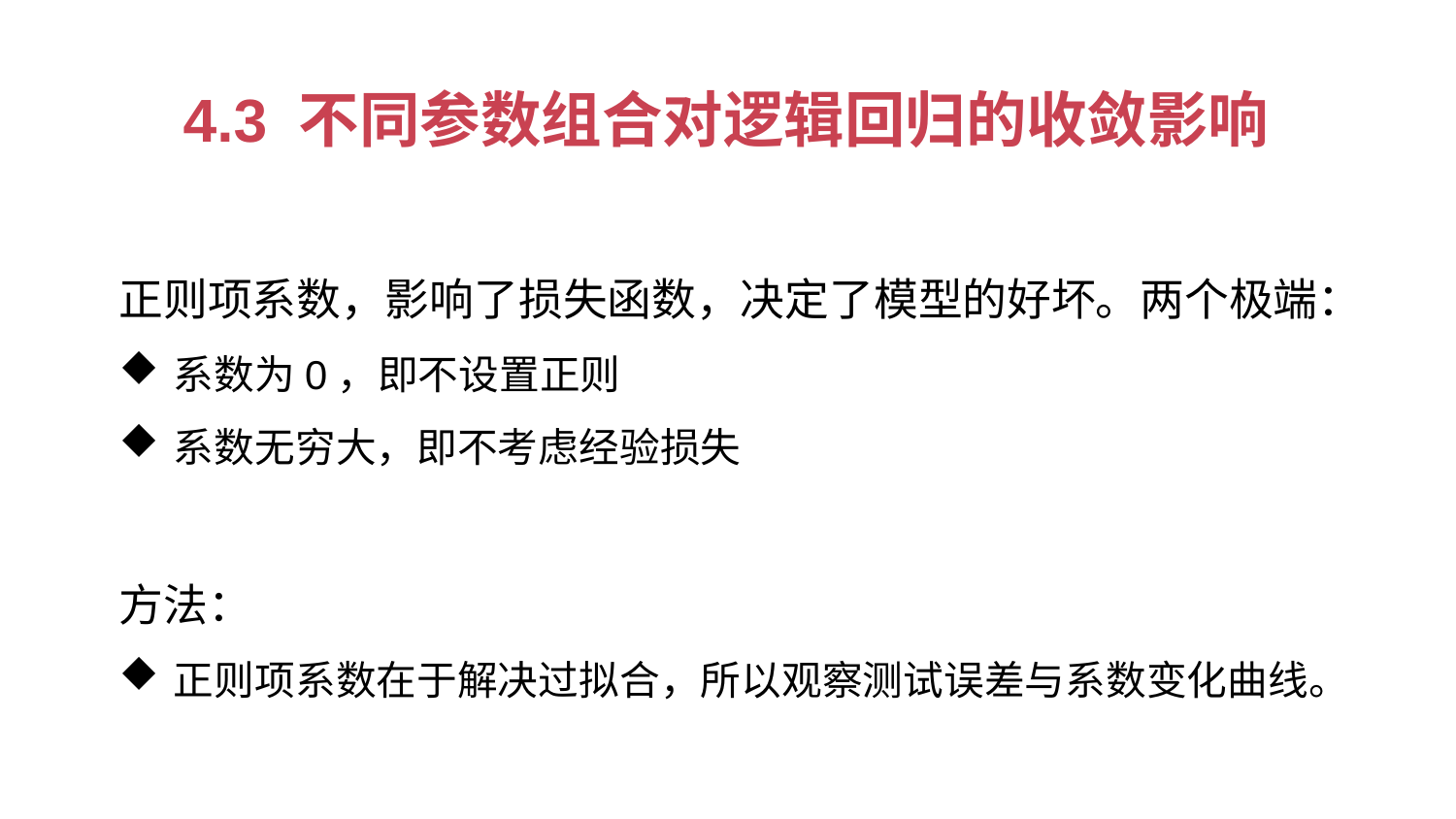

4.3 不同参数组合对逻辑回归的收敛影响
正则项系数，影响了损失函数，决定了模型的好坏。两个极端：
系数为0，即不设置正则
系数无穷大，即不考虑经验损失

方法：
正则项系数在于解决过拟合，所以观察测试误差与系数变化曲线。